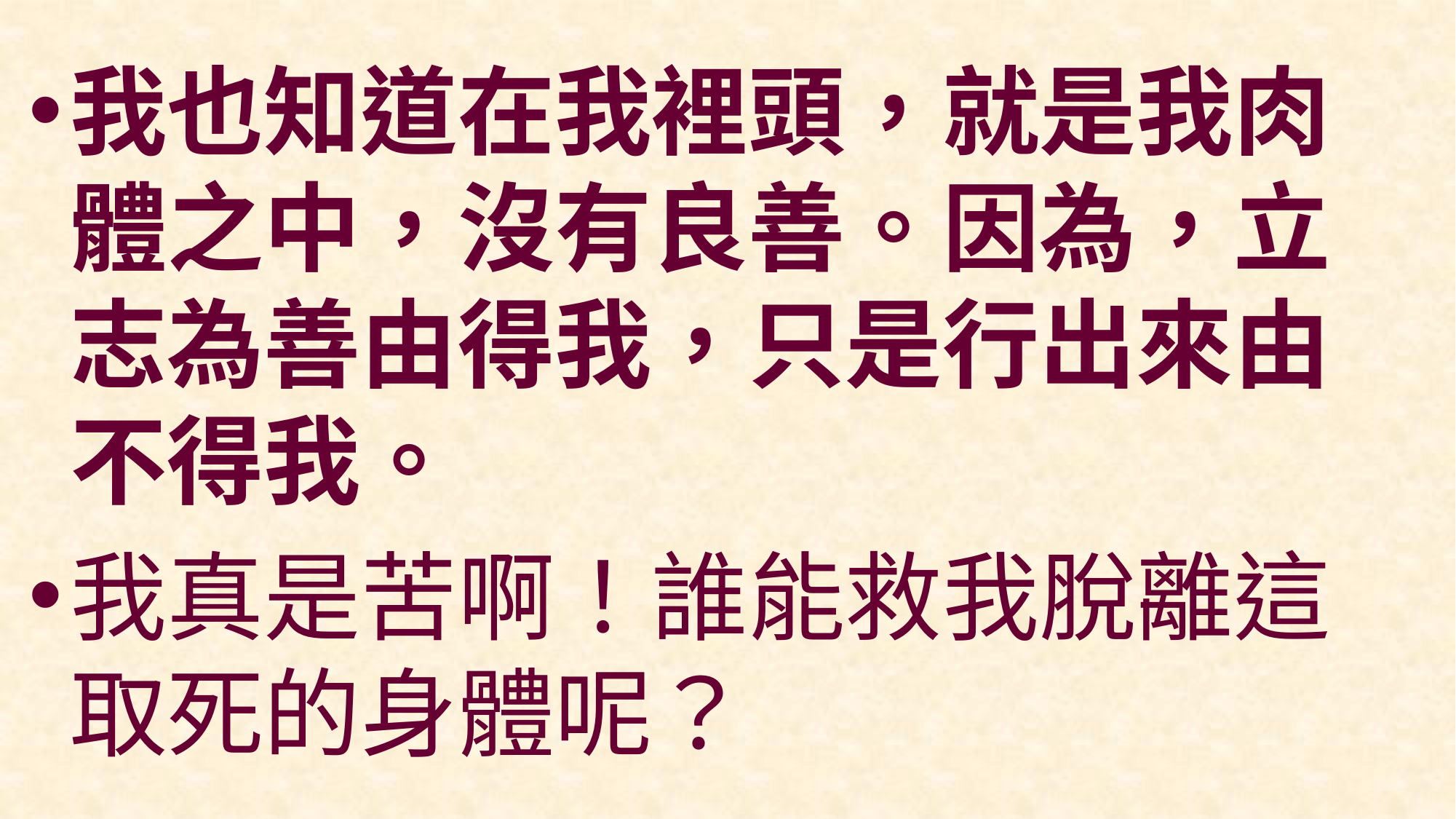

我也知道在我裡頭，就是我肉體之中，沒有良善。因為，立志為善由得我，只是行出來由不得我。
我真是苦啊！誰能救我脫離這取死的身體呢？